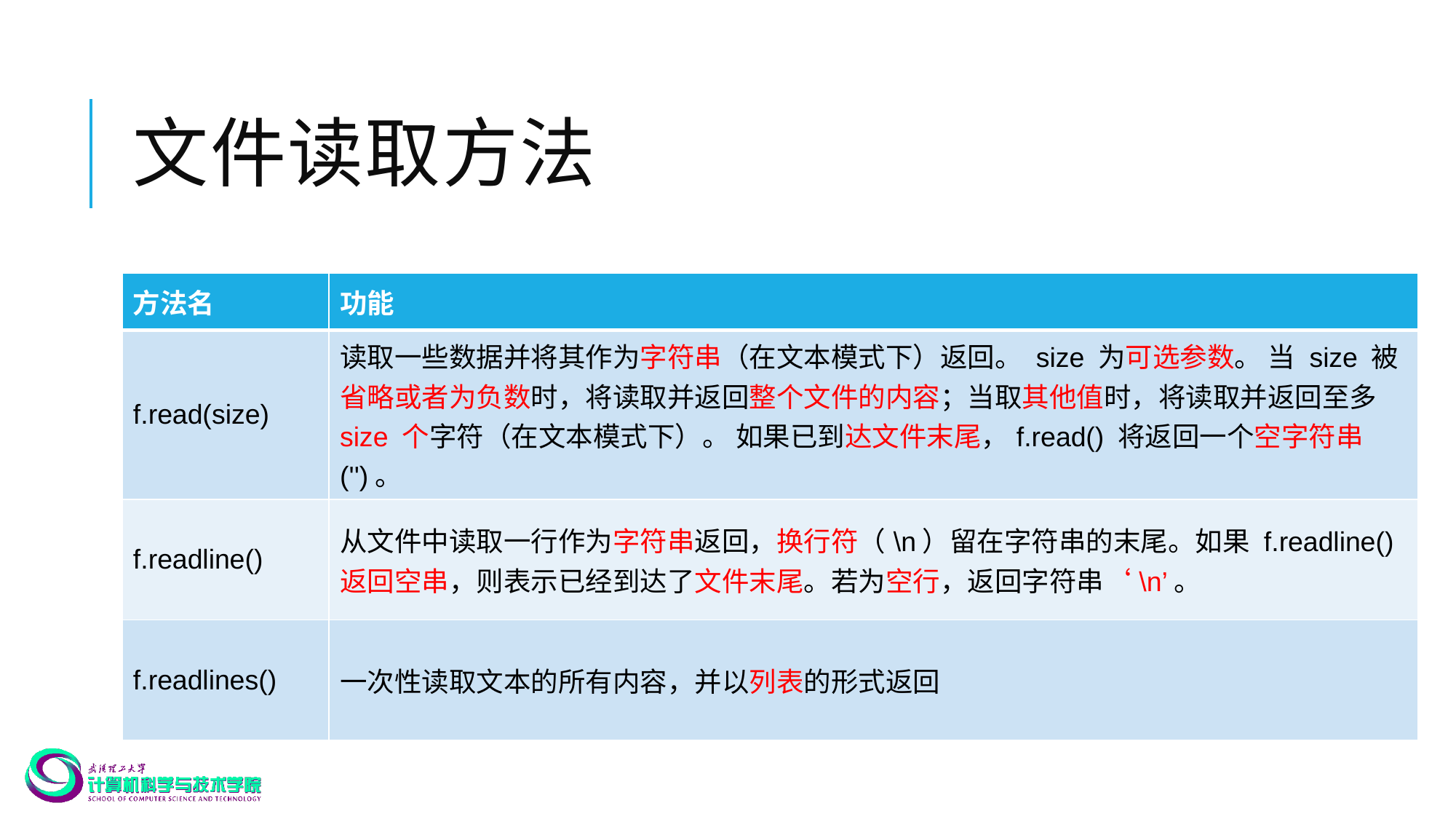

# 文件读取方法
| 方法名 | 功能 |
| --- | --- |
| f.read(size) | 读取一些数据并将其作为字符串（在文本模式下）返回。 size 为可选参数。 当 size 被省略或者为负数时，将读取并返回整个文件的内容；当取其他值时，将读取并返回至多 size 个字符（在文本模式下）。 如果已到达文件末尾，f.read() 将返回一个空字符串 ('')。 |
| f.readline() | 从文件中读取一行作为字符串返回，换行符（\n）留在字符串的末尾。如果 f.readline() 返回空串，则表示已经到达了文件末尾。若为空行，返回字符串‘\n’。 |
| f.readlines() | 一次性读取文本的所有内容，并以列表的形式返回 |